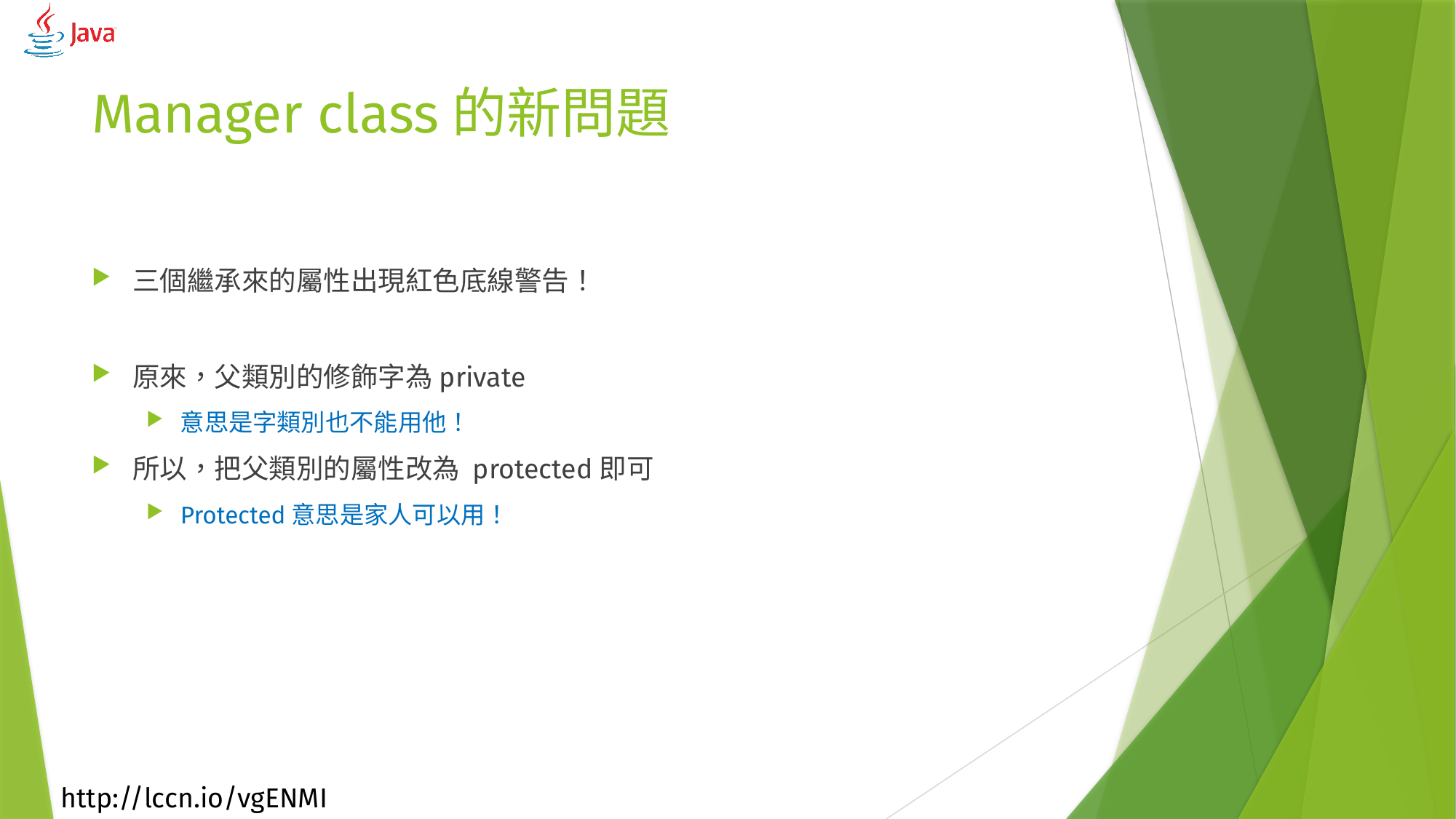

# Manager class的新問題
三個繼承來的屬性出現紅色底線警告！

原來，父類別的修飾字為private
意思是字類別也不能用他！
所以，把父類別的屬性改為 protected即可
Protected意思是家人可以用！